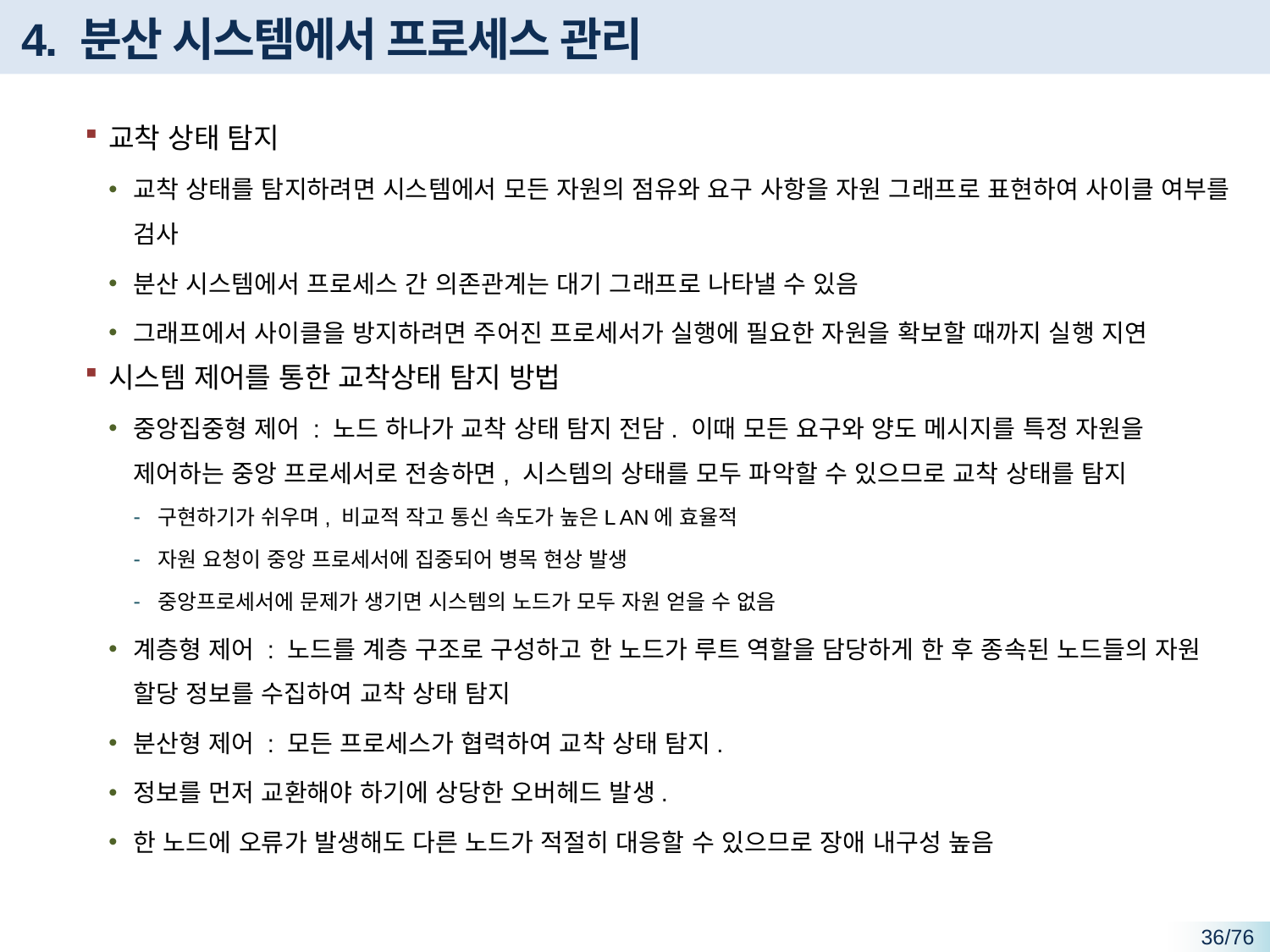

# 4. 분산 시스템에서 프로세스 관리
교착 상태 탐지
교착 상태를 탐지하려면 시스템에서 모든 자원의 점유와 요구 사항을 자원 그래프로 표현하여 사이클 여부를 검사
분산 시스템에서 프로세스 간 의존관계는 대기 그래프로 나타낼 수 있음
그래프에서 사이클을 방지하려면 주어진 프로세서가 실행에 필요한 자원을 확보할 때까지 실행 지연
시스템 제어를 통한 교착상태 탐지 방법
중앙집중형 제어 : 노드 하나가 교착 상태 탐지 전담. 이때 모든 요구와 양도 메시지를 특정 자원을 제어하는 중앙 프로세서로 전송하면, 시스템의 상태를 모두 파악할 수 있으므로 교착 상태를 탐지
구현하기가 쉬우며, 비교적 작고 통신 속도가 높은L AN에 효율적
자원 요청이 중앙 프로세서에 집중되어 병목 현상 발생
중앙프로세서에 문제가 생기면 시스템의 노드가 모두 자원 얻을 수 없음
계층형 제어 : 노드를 계층 구조로 구성하고 한 노드가 루트 역할을 담당하게 한 후 종속된 노드들의 자원 할당 정보를 수집하여 교착 상태 탐지
분산형 제어 : 모든 프로세스가 협력하여 교착 상태 탐지.
정보를 먼저 교환해야 하기에 상당한 오버헤드 발생.
한 노드에 오류가 발생해도 다른 노드가 적절히 대응할 수 있으므로 장애 내구성 높음